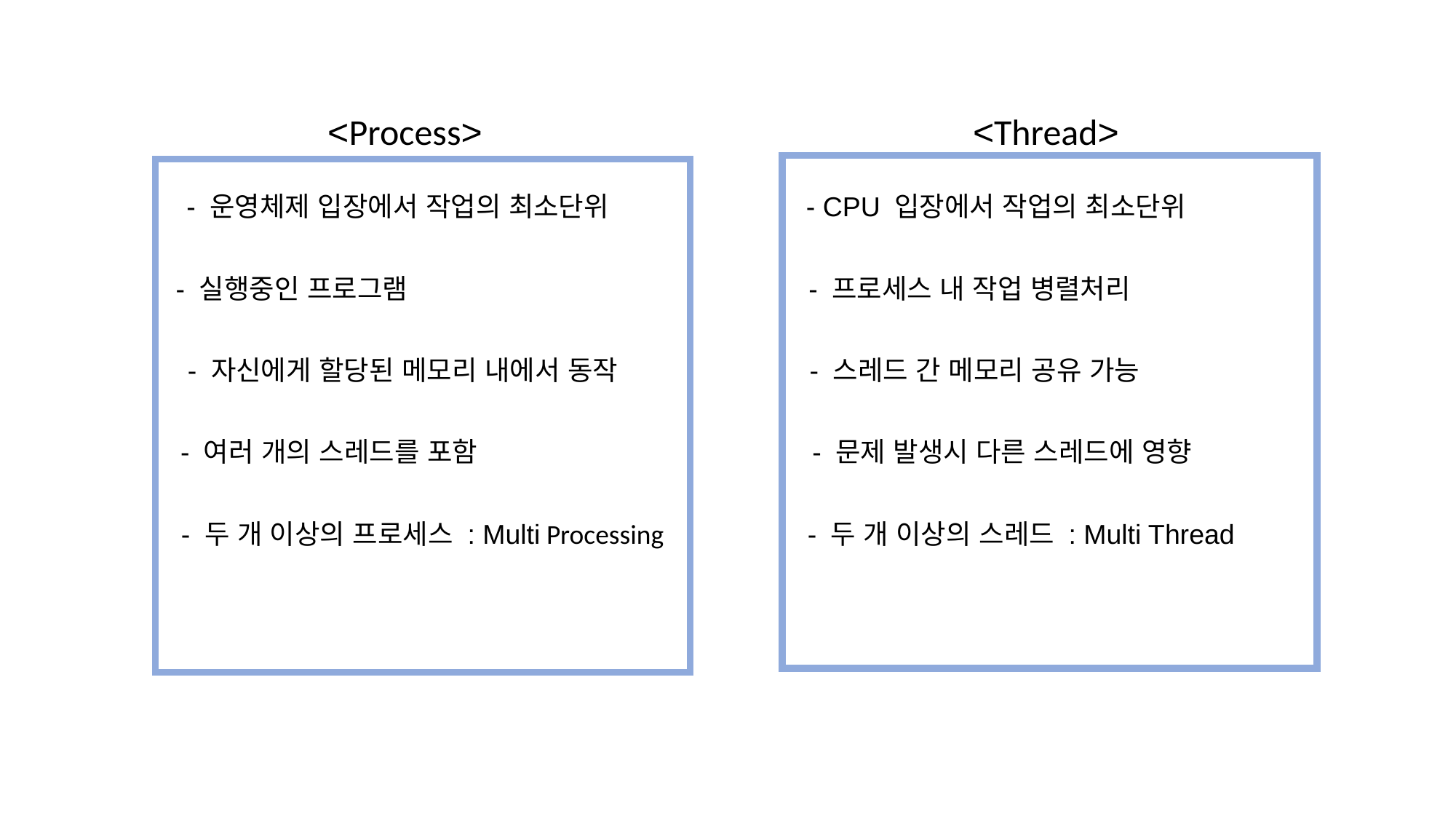

<Process>
<Thread>

- 운영체제 입장에서 작업의 최소단위
- CPU 입장에서 작업의 최소단위
- 실행중인 프로그램
- 프로세스 내 작업 병렬처리
- 자신에게 할당된 메모리 내에서 동작
- 스레드 간 메모리 공유 가능
- 여러 개의 스레드를 포함
- 문제 발생시 다른 스레드에 영향
- 두 개 이상의 스레드 : Multi Thread
- 두 개 이상의 프로세스 : Multi Processing